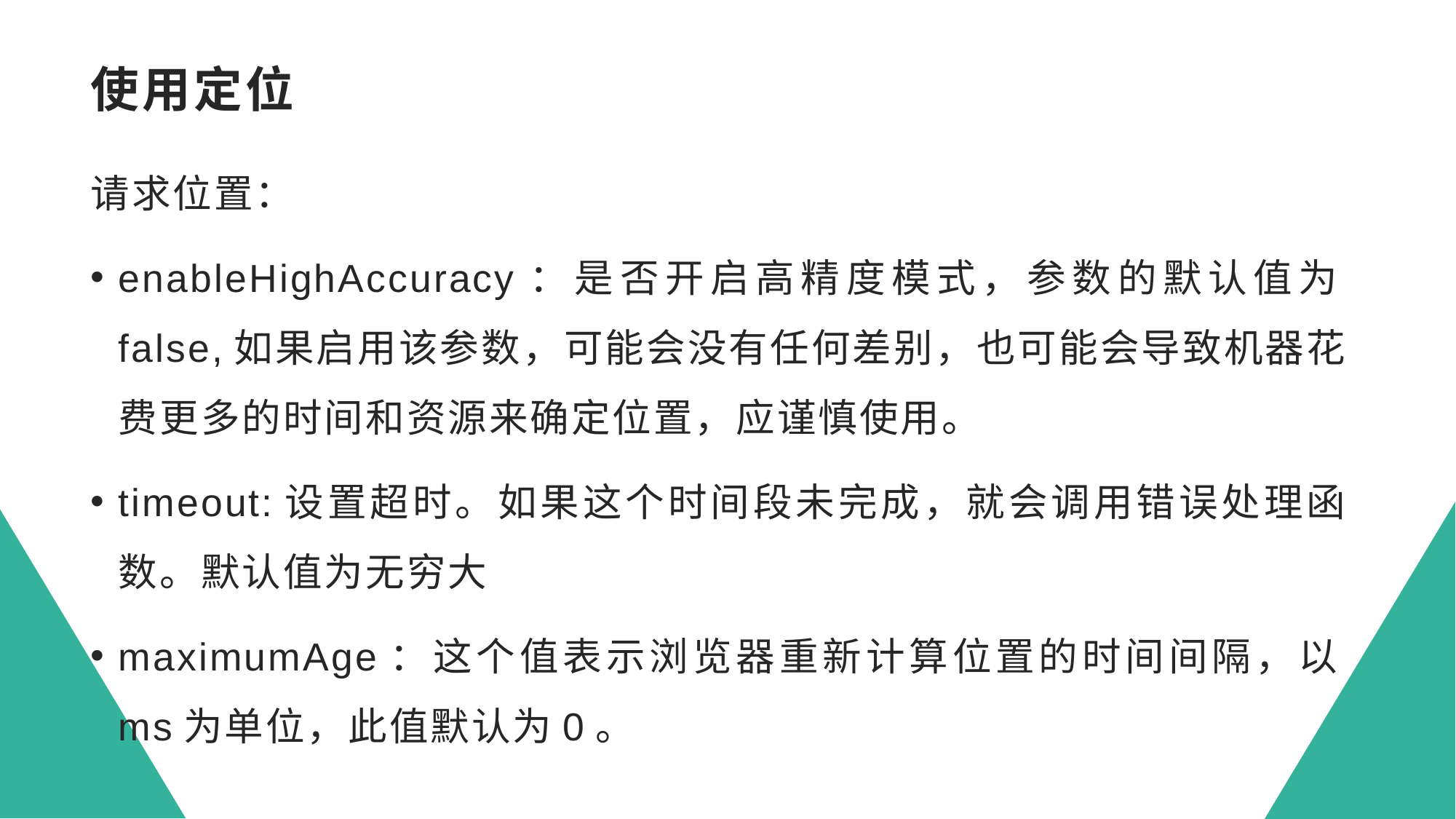

# 使用定位
请求位置：
enableHighAccuracy：是否开启高精度模式，参数的默认值为false,如果启用该参数，可能会没有任何差别，也可能会导致机器花费更多的时间和资源来确定位置，应谨慎使用。
timeout:设置超时。如果这个时间段未完成，就会调用错误处理函数。默认值为无穷大
maximumAge：这个值表示浏览器重新计算位置的时间间隔，以ms为单位，此值默认为0。